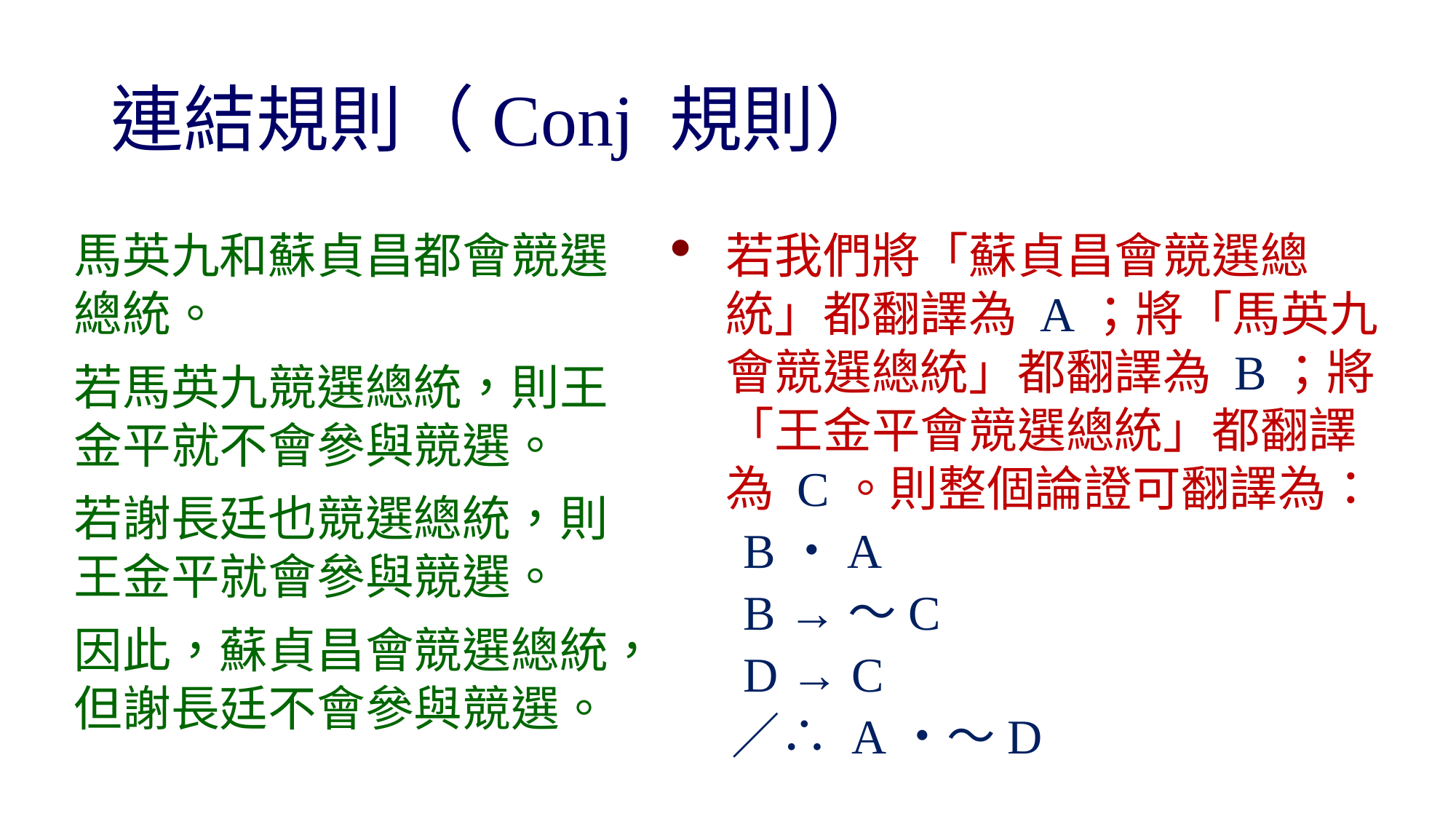

# 連結規則（Conj 規則）
馬英九和蘇貞昌都會競選總統。
若馬英九競選總統，則王金平就不會參與競選。
若謝長廷也競選總統，則王金平就會參與競選。
因此，蘇貞昌會競選總統，但謝長廷不會參與競選。
若我們將「蘇貞昌會競選總統」都翻譯為 A；將「馬英九會競選總統」都翻譯為 B；將「王金平會競選總統」都翻譯為 C。則整個論證可翻譯為：
　 B・A
　 B →～C
　 D → C
　 ／∴ A・～D